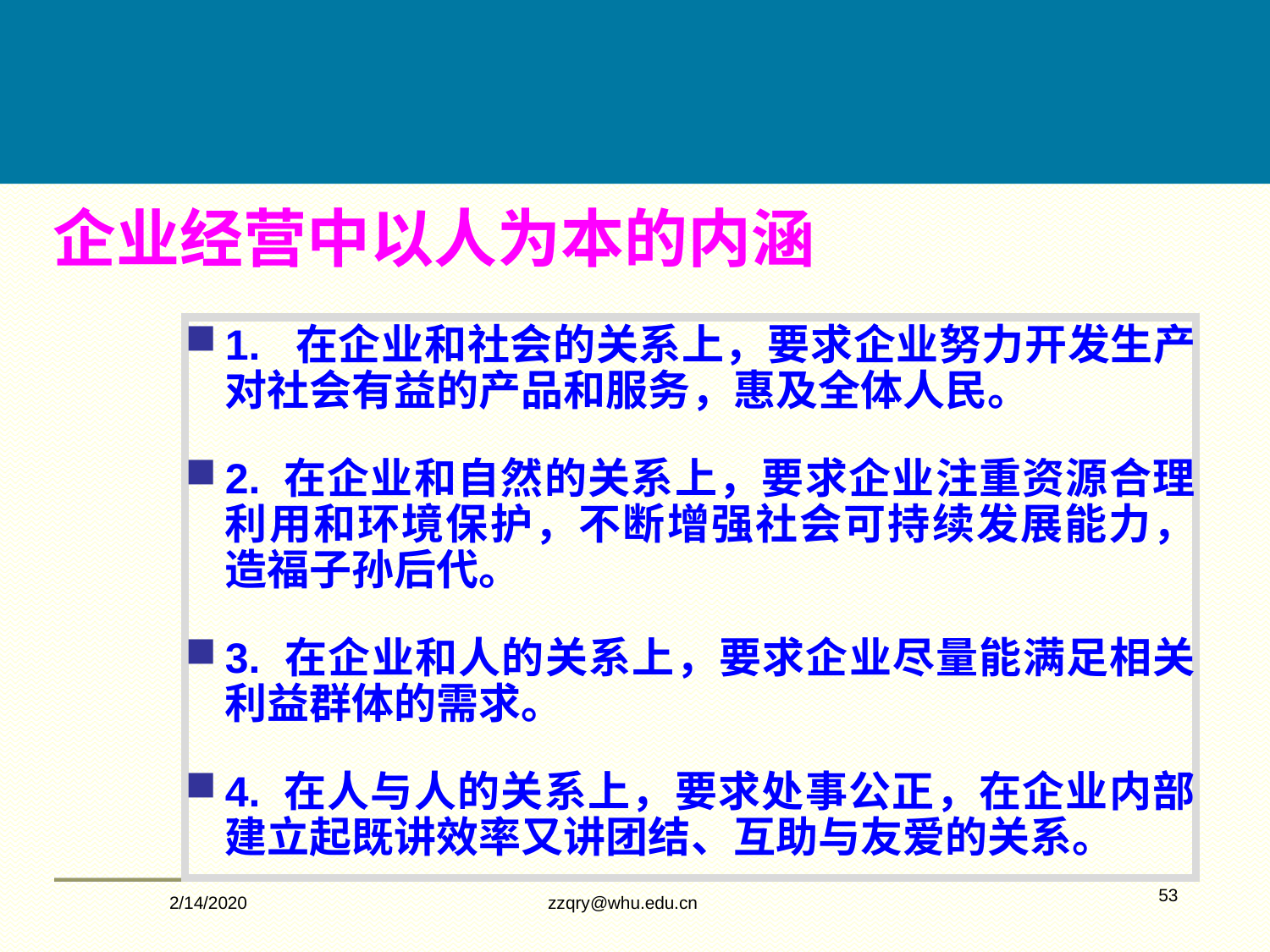

# 企业经营中以人为本的内涵
1.  在企业和社会的关系上，要求企业努力开发生产对社会有益的产品和服务，惠及全体人民。
2. 在企业和自然的关系上，要求企业注重资源合理利用和环境保护，不断增强社会可持续发展能力，造福子孙后代。
3. 在企业和人的关系上，要求企业尽量能满足相关利益群体的需求。
4. 在人与人的关系上，要求处事公正，在企业内部建立起既讲效率又讲团结、互助与友爱的关系。
2/14/2020
zzqry@whu.edu.cn
53